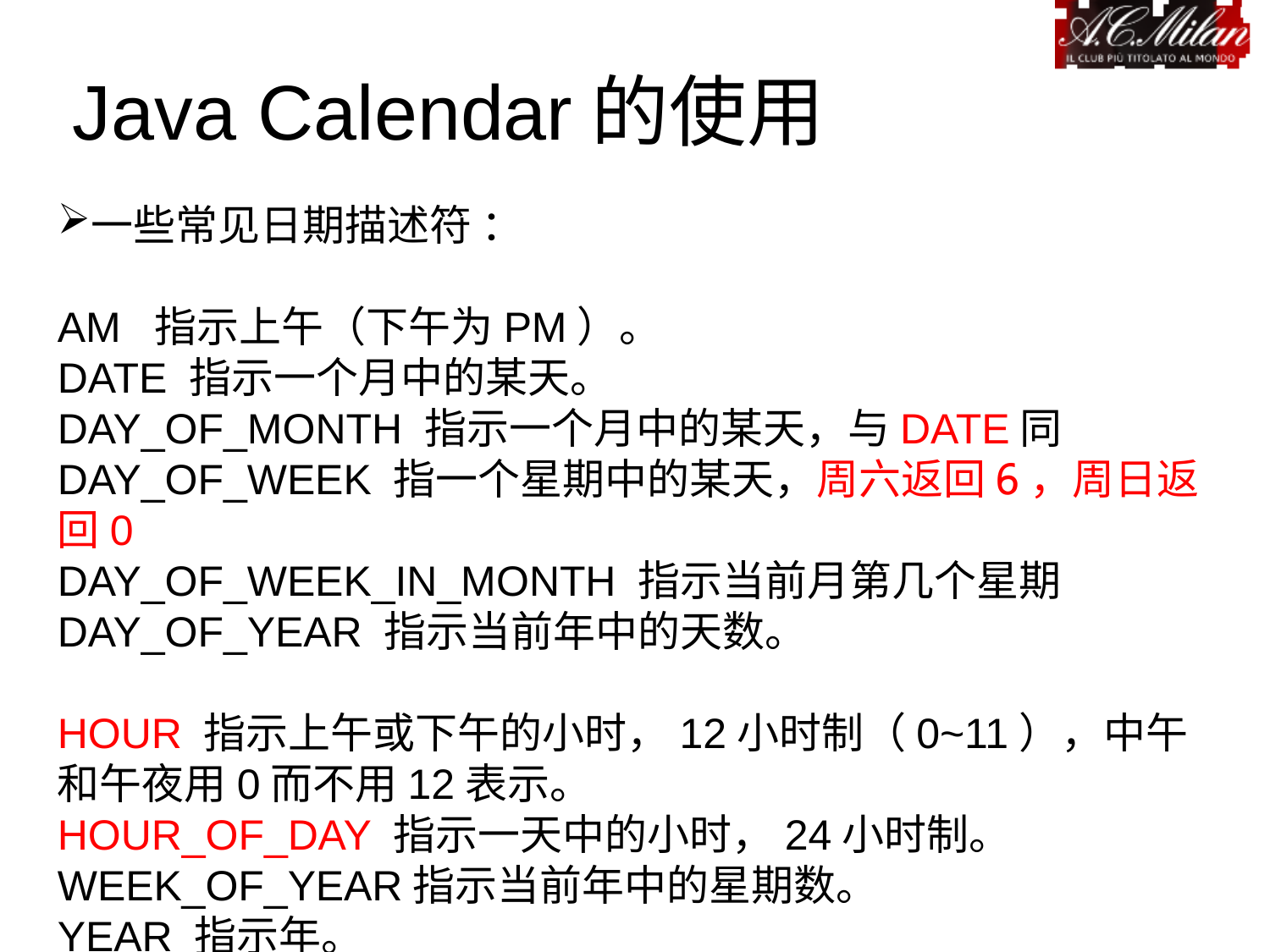

Java Calendar的使用

一些常见日期描述符 ：

AM  指示上午（下午为PM）。
DATE 指示一个月中的某天。
DAY_OF_MONTH 指示一个月中的某天，与DATE同
DAY_OF_WEEK 指一个星期中的某天，周六返回6，周日返回0
DAY_OF_WEEK_IN_MONTH 指示当前月第几个星期
DAY_OF_YEAR 指示当前年中的天数。

HOUR 指示上午或下午的小时，12小时制（0~11），中午和午夜用0而不用12表示。
HOUR_OF_DAY 指示一天中的小时，24小时制。
WEEK_OF_YEAR指示当前年中的星期数。
YEAR 指示年。